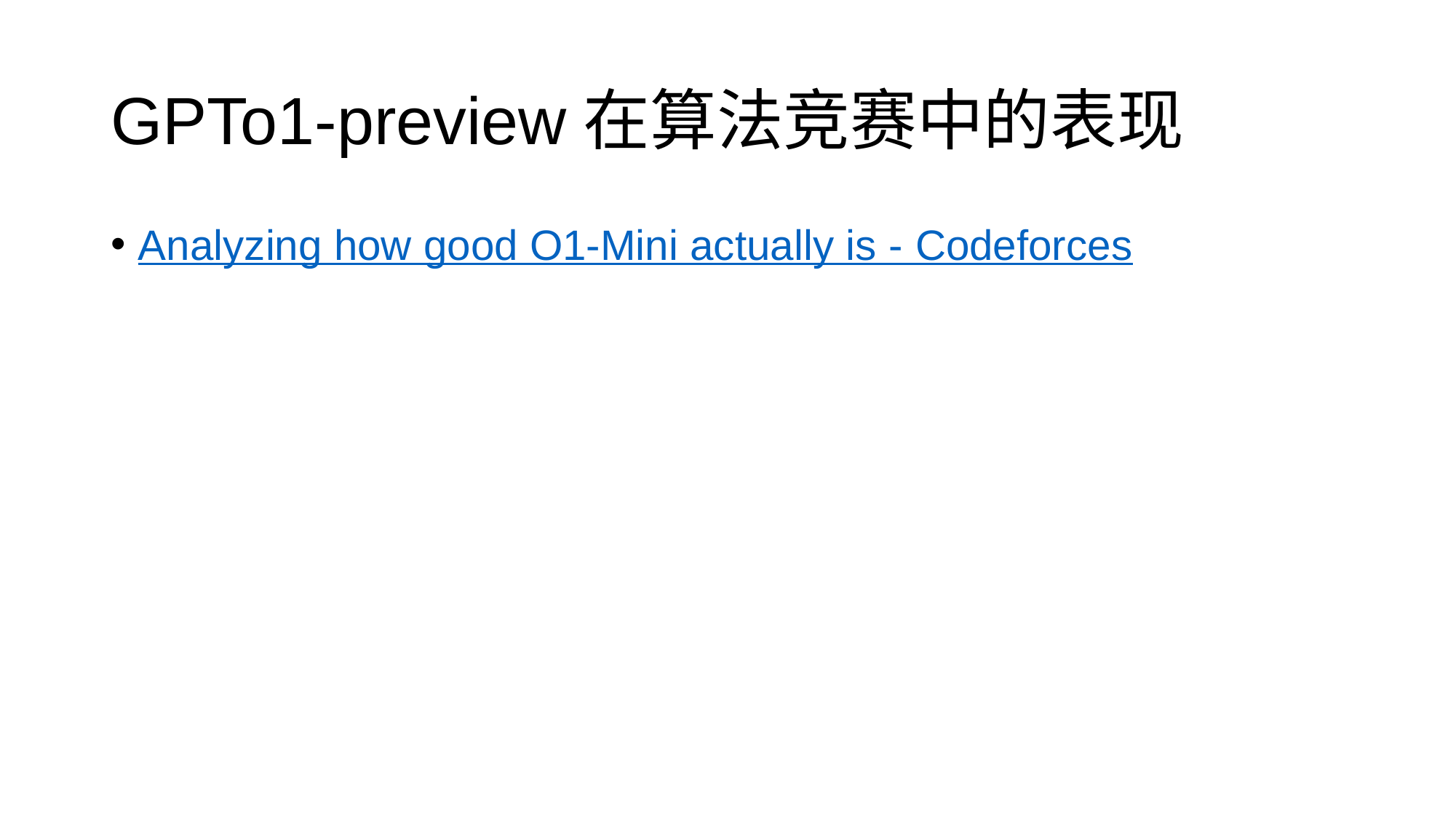

# GPTo1-preview在算法竞赛中的表现
Analyzing how good O1-Mini actually is - Codeforces